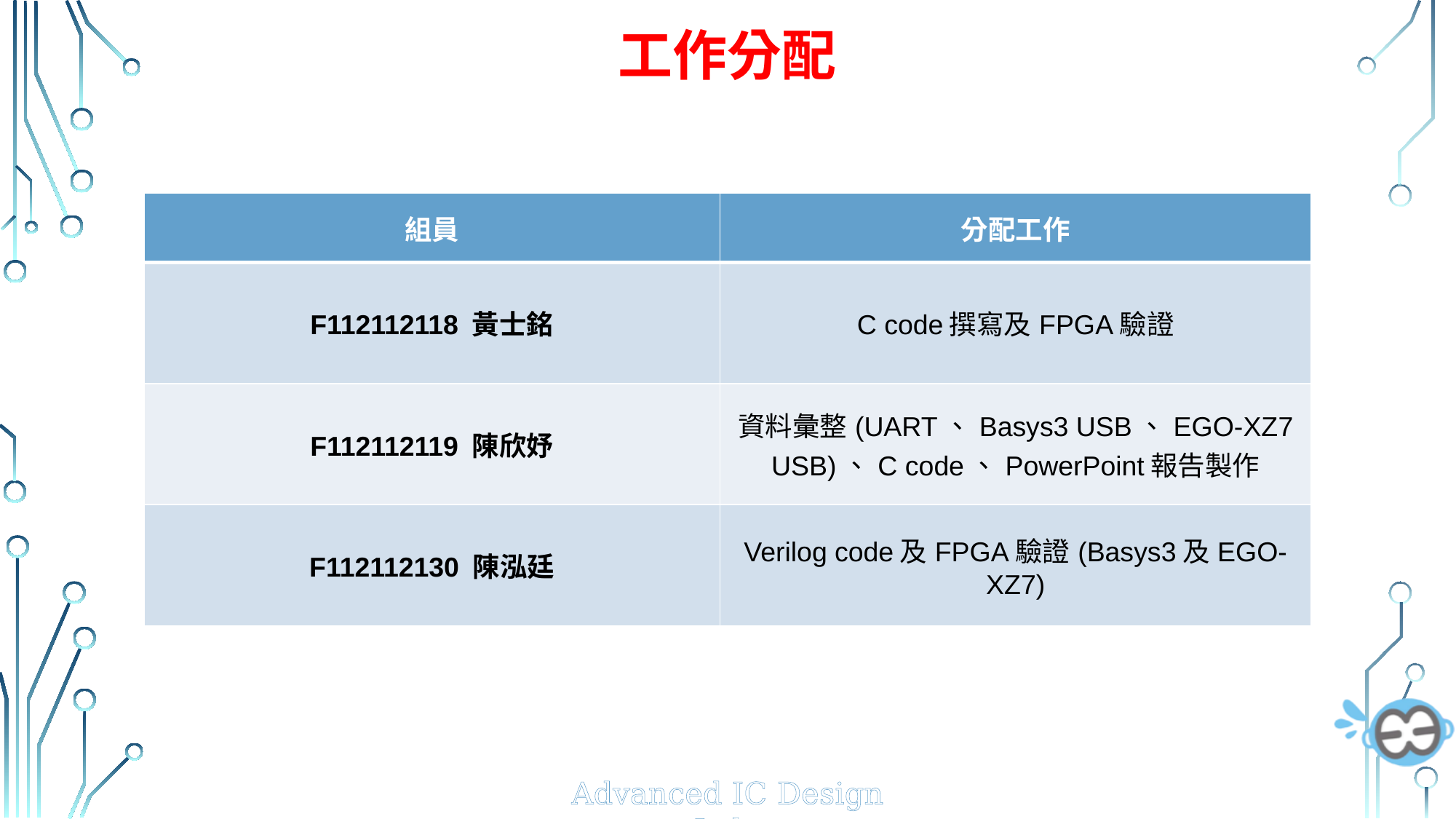

# 工作分配
| 組員 | 分配工作 |
| --- | --- |
| F112112118 黃士銘 | C code撰寫及FPGA驗證 |
| F112112119 陳欣妤 | 資料彙整(UART、Basys3 USB、EGO-XZ7 USB)、C code、PowerPoint報告製作 |
| F112112130 陳泓廷 | Verilog code及FPGA驗證(Basys3及EGO-XZ7) |